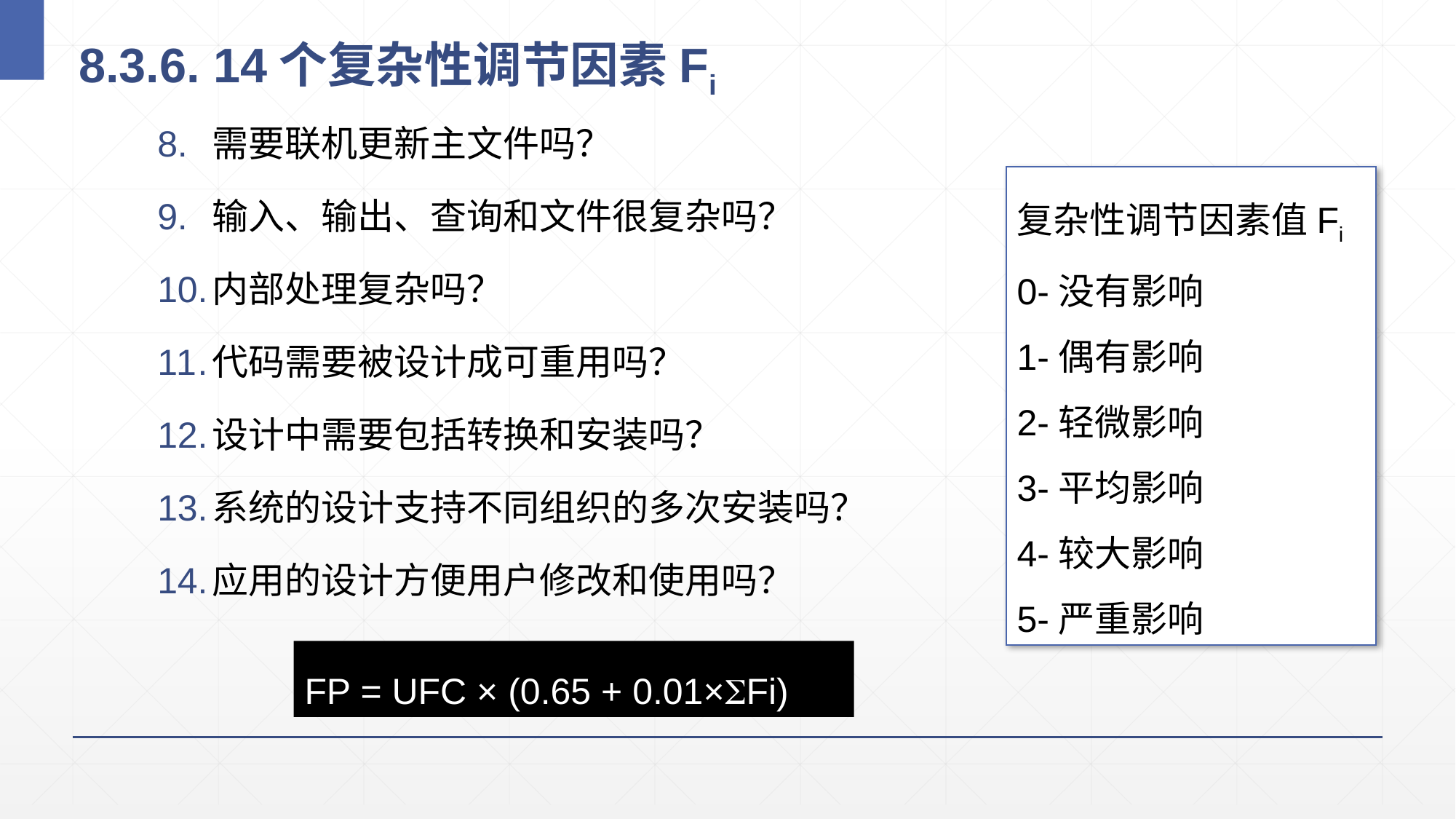

# 8.3.6. 14个复杂性调节因素Fi
需要联机更新主文件吗？
输入、输出、查询和文件很复杂吗？
内部处理复杂吗？
代码需要被设计成可重用吗？
设计中需要包括转换和安装吗？
系统的设计支持不同组织的多次安装吗？
应用的设计方便用户修改和使用吗？
复杂性调节因素值Fi
0-没有影响
1-偶有影响
2-轻微影响
3-平均影响
4-较大影响
5-严重影响
FP = UFC × (0.65 + 0.01×ΣFi)